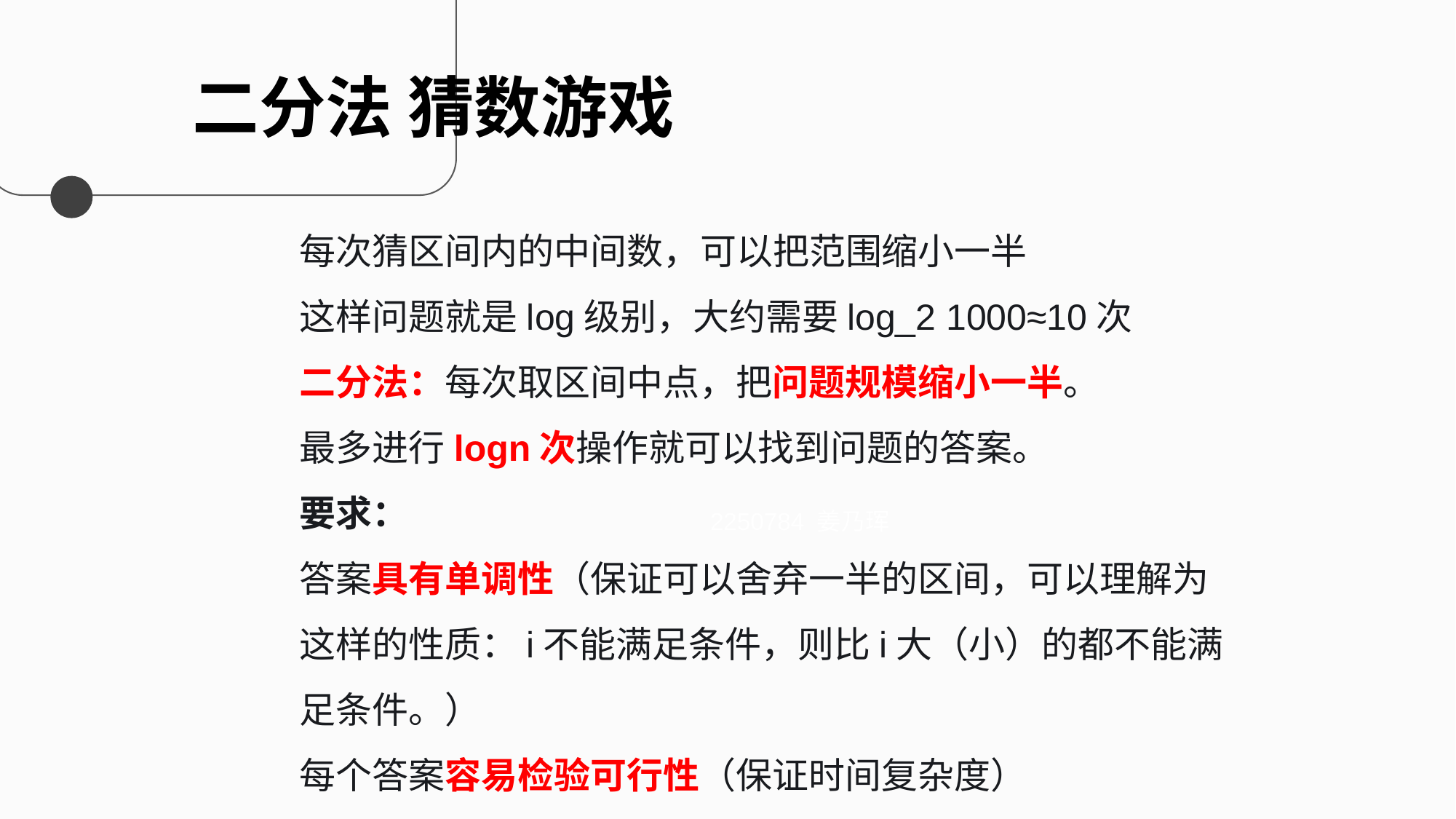

二分法 猜数游戏

每次猜区间内的中间数，可以把范围缩小一半
这样问题就是log级别，大约需要log_2⁡ 1000≈10次
二分法：每次取区间中点，把问题规模缩小一半。
最多进行logn次操作就可以找到问题的答案。
要求：
答案具有单调性（保证可以舍弃一半的区间，可以理解为这样的性质：i不能满足条件，则比i大（小）的都不能满足条件。）
每个答案容易检验可行性（保证时间复杂度）

2250784 姜乃珲